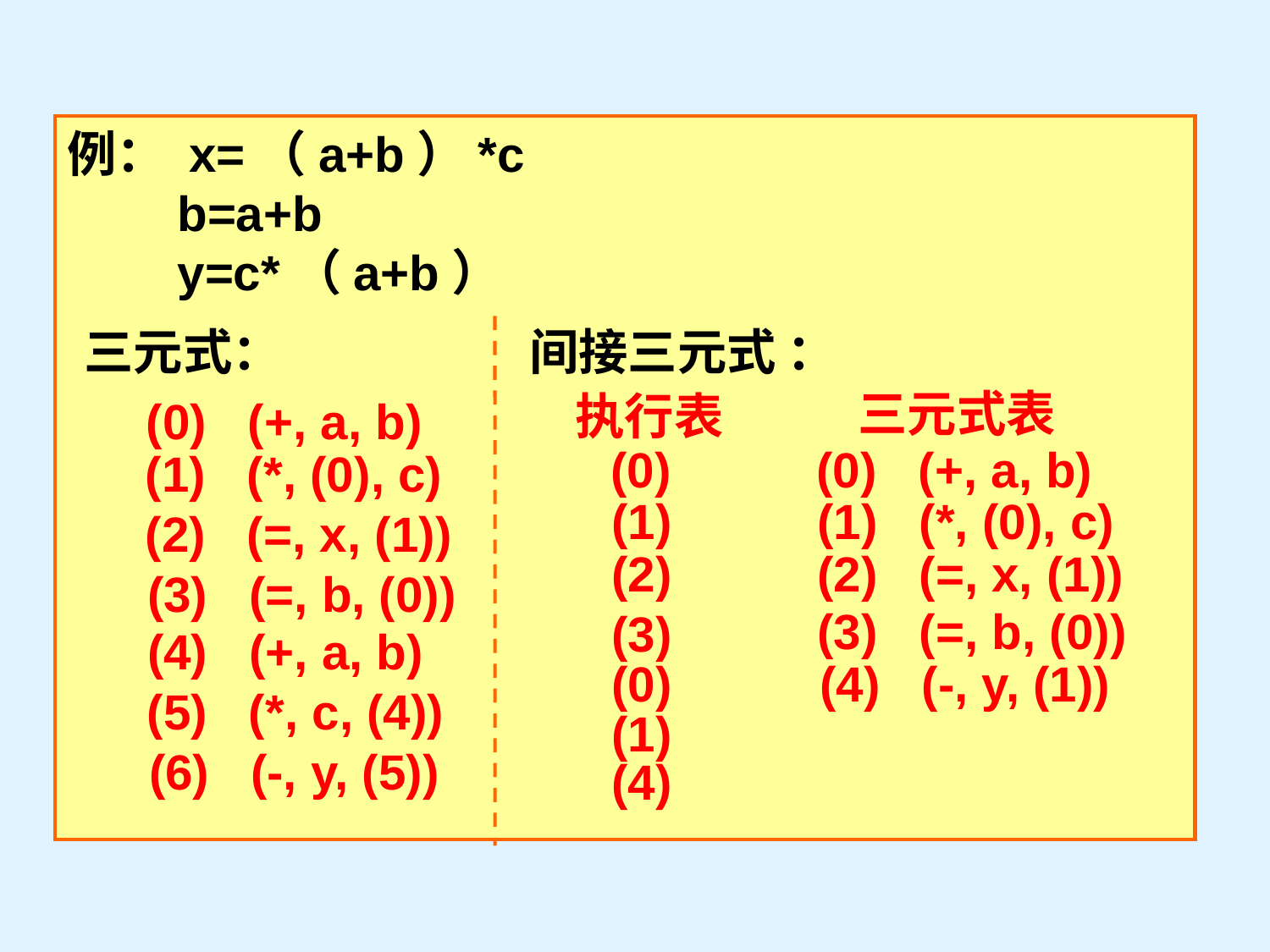

例： x=（a+b）*c
        b=a+b
        y=c*（a+b）

三元式：
间接三元式 ：

三元式表
执行表
(0)   (+, a, b)
(0)
(0)   (+, a, b)
(1)   (*, (0), c)
(1)
(1)   (*, (0), c)
(2)   (=, x, (1))
(2)
(2)   (=, x, (1))
(3)   (=, b, (0))
(3)   (=, b, (0))
(3)
(4)   (+, a, b)
(4)   (-, y, (1))
(0)
(5)   (*, c, (4))
(1)
(6)   (-, y, (5))
(4)